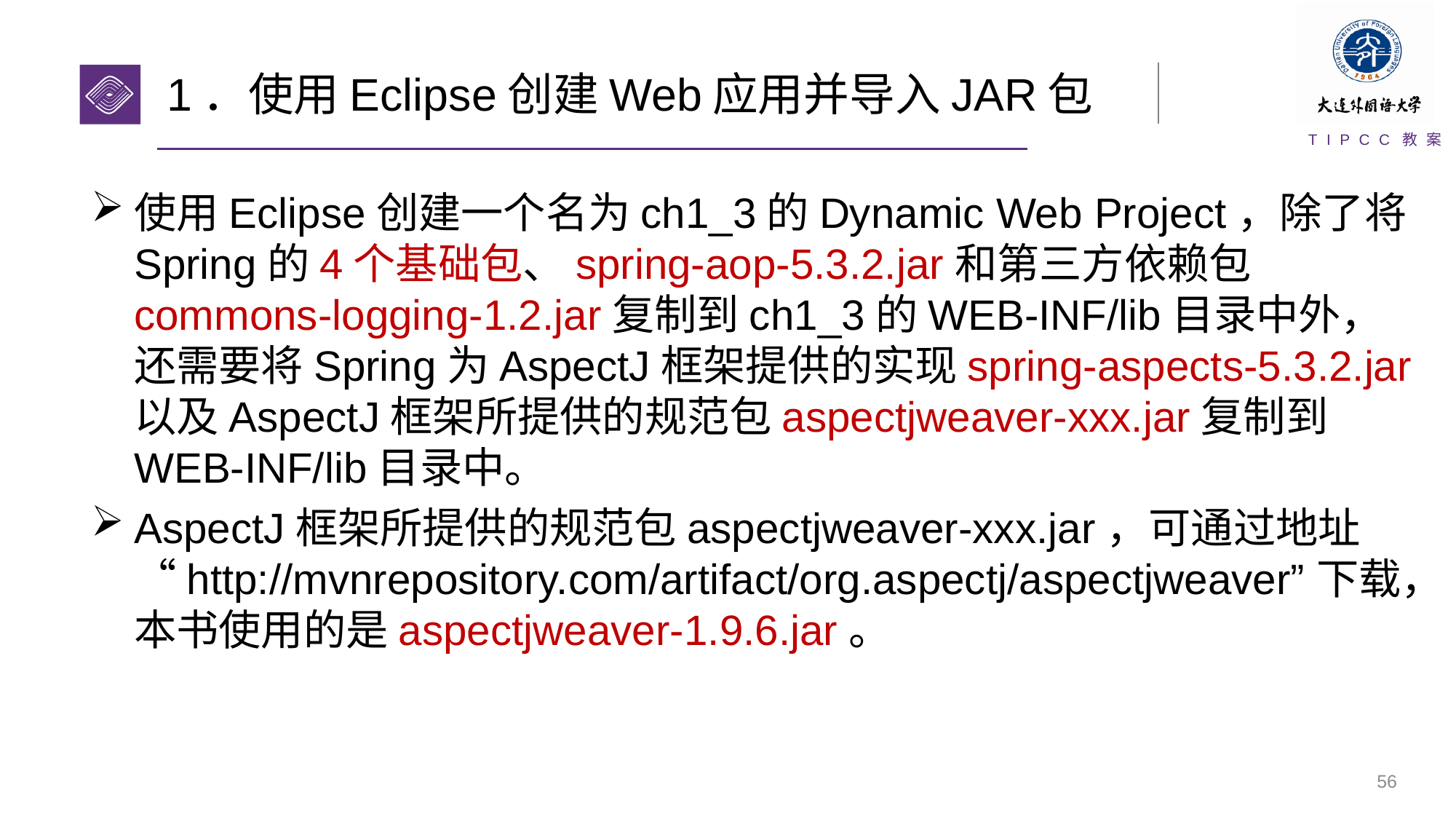

# 1．使用Eclipse创建Web应用并导入JAR包
使用Eclipse创建一个名为ch1_3的Dynamic Web Project，除了将Spring的4个基础包、spring-aop-5.3.2.jar和第三方依赖包commons-logging-1.2.jar复制到ch1_3的WEB-INF/lib目录中外，还需要将Spring为AspectJ框架提供的实现spring-aspects-5.3.2.jar以及AspectJ框架所提供的规范包aspectjweaver-xxx.jar复制到WEB-INF/lib目录中。
AspectJ框架所提供的规范包aspectjweaver-xxx.jar，可通过地址“http://mvnrepository.com/artifact/org.aspectj/aspectjweaver”下载，本书使用的是aspectjweaver-1.9.6.jar。

56